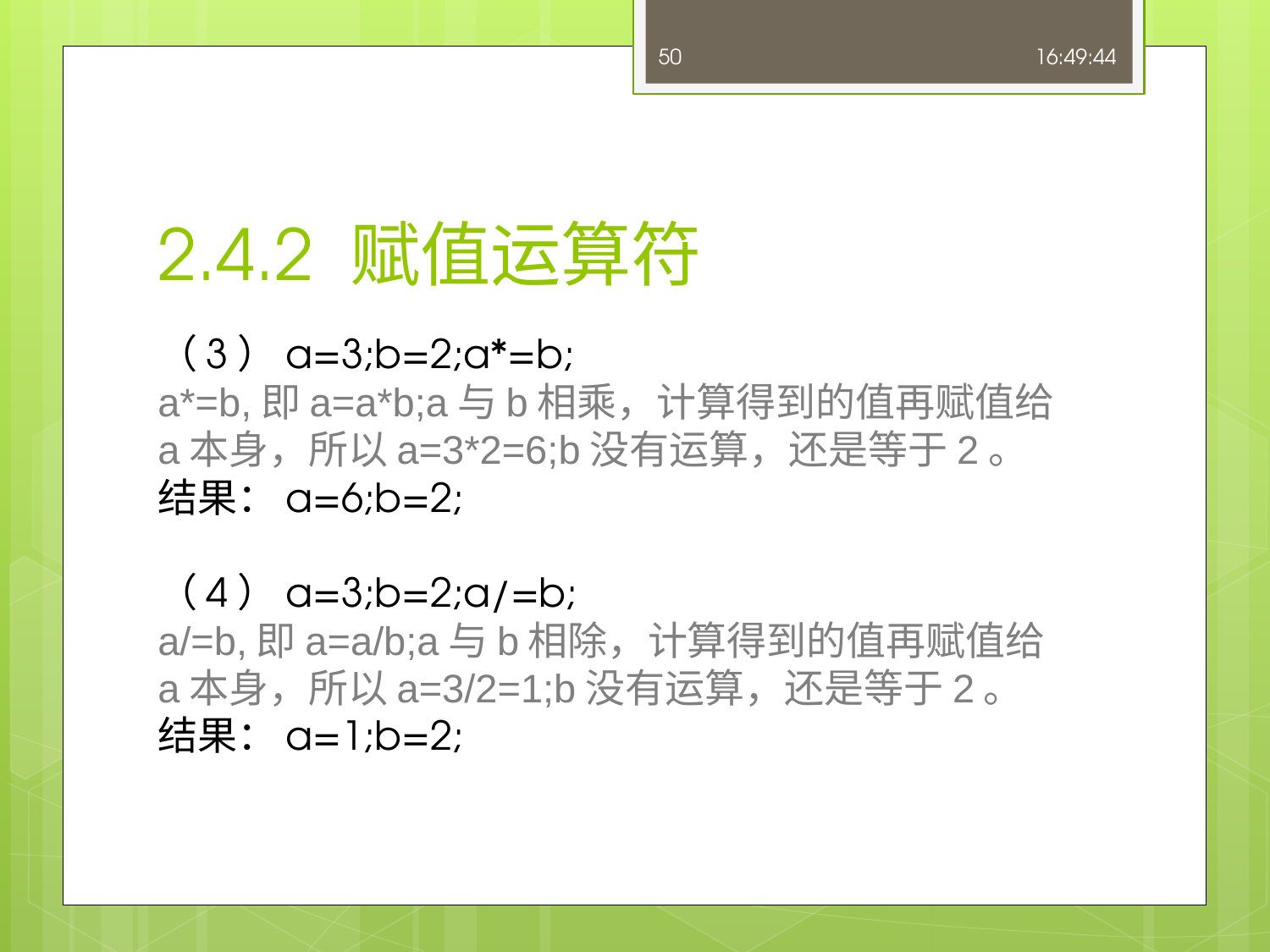

50
16:49:44
# 2.4.2 赋值运算符
（3）a=3;b=2;a*=b;
a*=b,即a=a*b;a与b相乘，计算得到的值再赋值给a本身，所以a=3*2=6;b没有运算，还是等于2。
结果：a=6;b=2;

（4）a=3;b=2;a/=b;
a/=b,即a=a/b;a与b相除，计算得到的值再赋值给a本身，所以a=3/2=1;b没有运算，还是等于2。
结果：a=1;b=2;